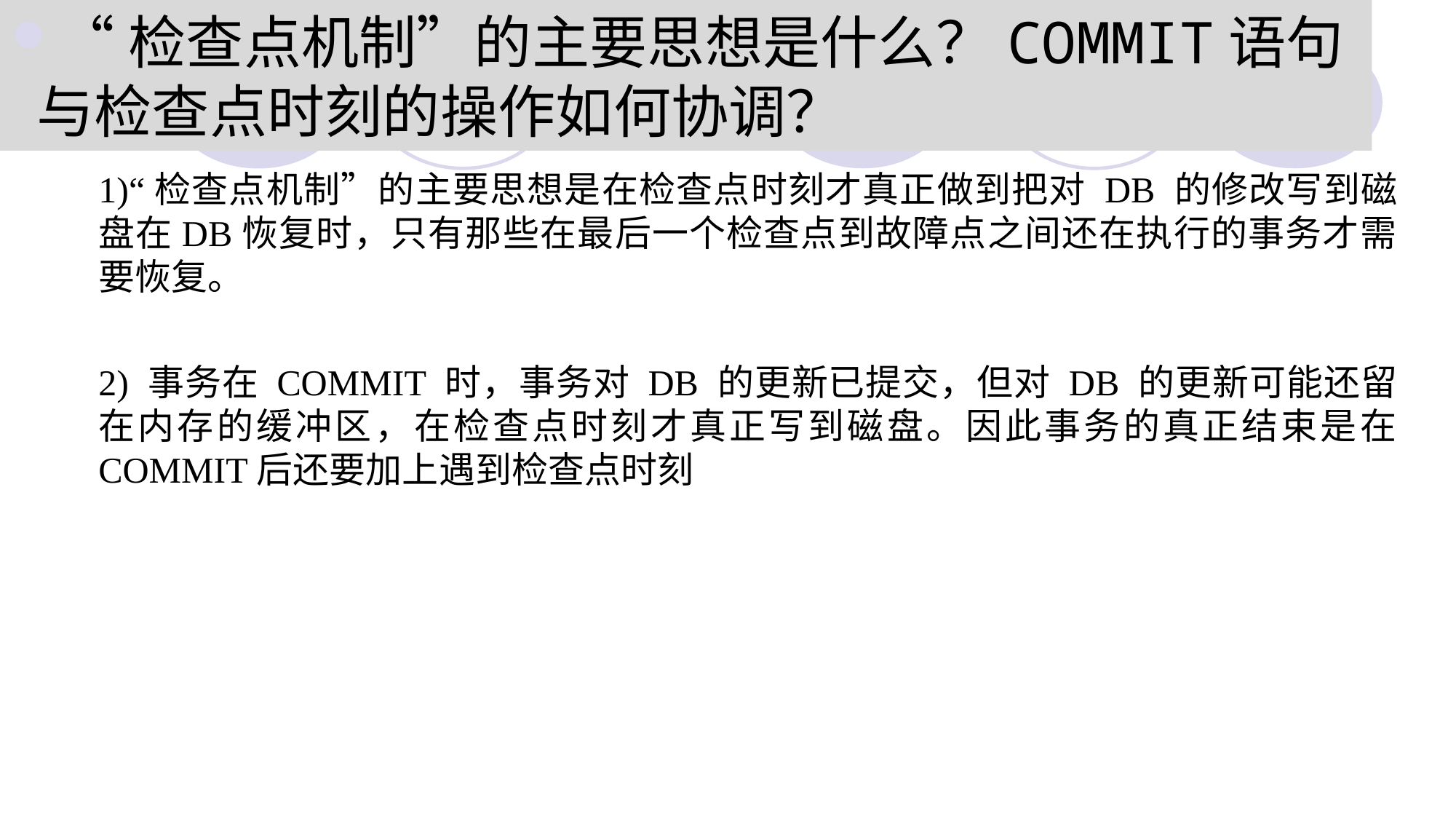

“检查点机制”的主要思想是什么？COMMIT语句与检查点时刻的操作如何协调？
1)“检查点机制”的主要思想是在检查点时刻才真正做到把对 DB 的修改写到磁盘在DB恢复时，只有那些在最后一个检查点到故障点之间还在执行的事务才需要恢复。
2) 事务在 COMMIT 时，事务对 DB 的更新已提交，但对 DB 的更新可能还留在内存的缓冲区，在检查点时刻才真正写到磁盘。因此事务的真正结束是在 COMMIT后还要加上遇到检查点时刻